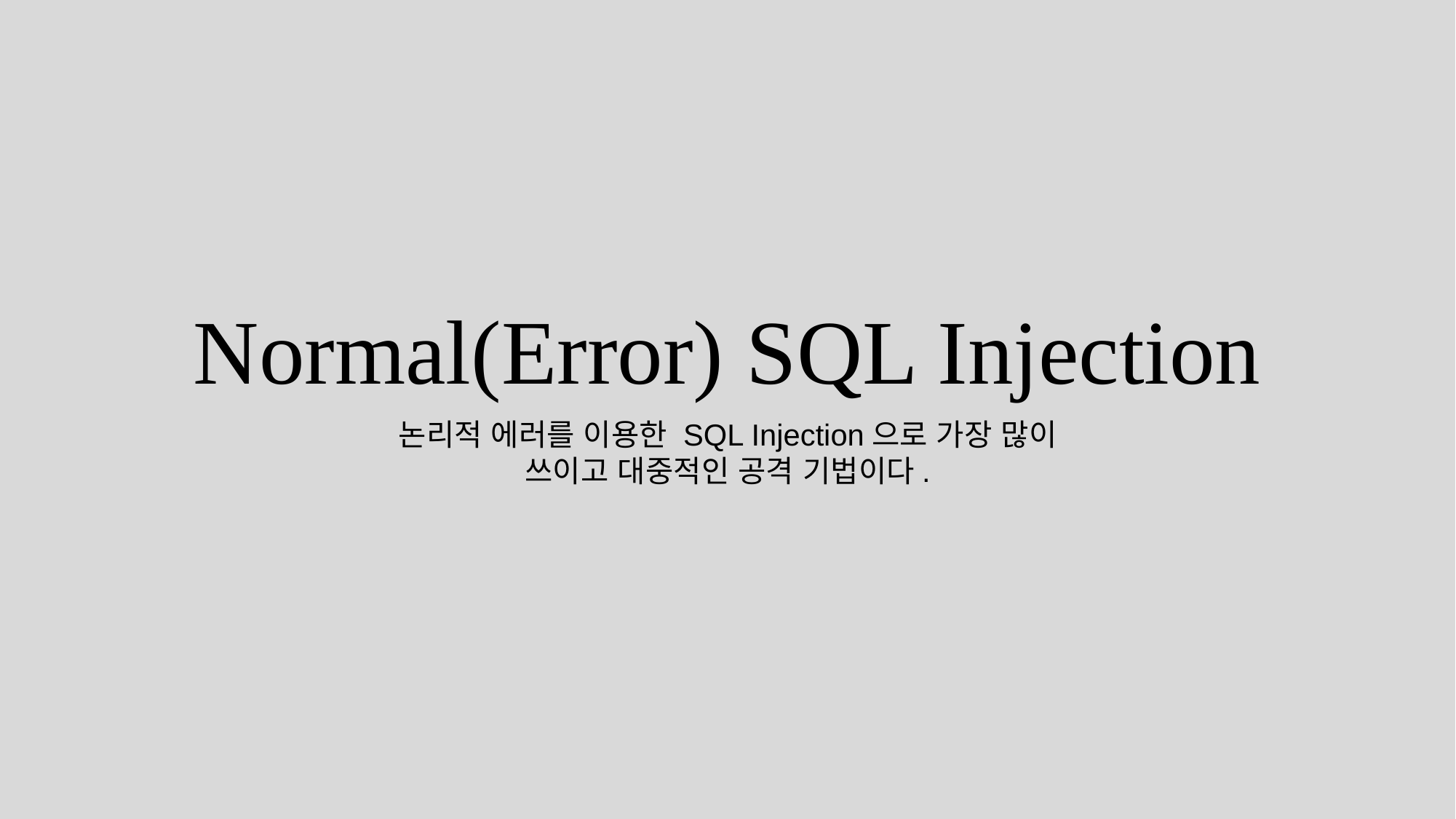

Normal(Error) SQL Injection
논리적 에러를 이용한 SQL Injection으로 가장 많이 쓰이고 대중적인 공격 기법이다.